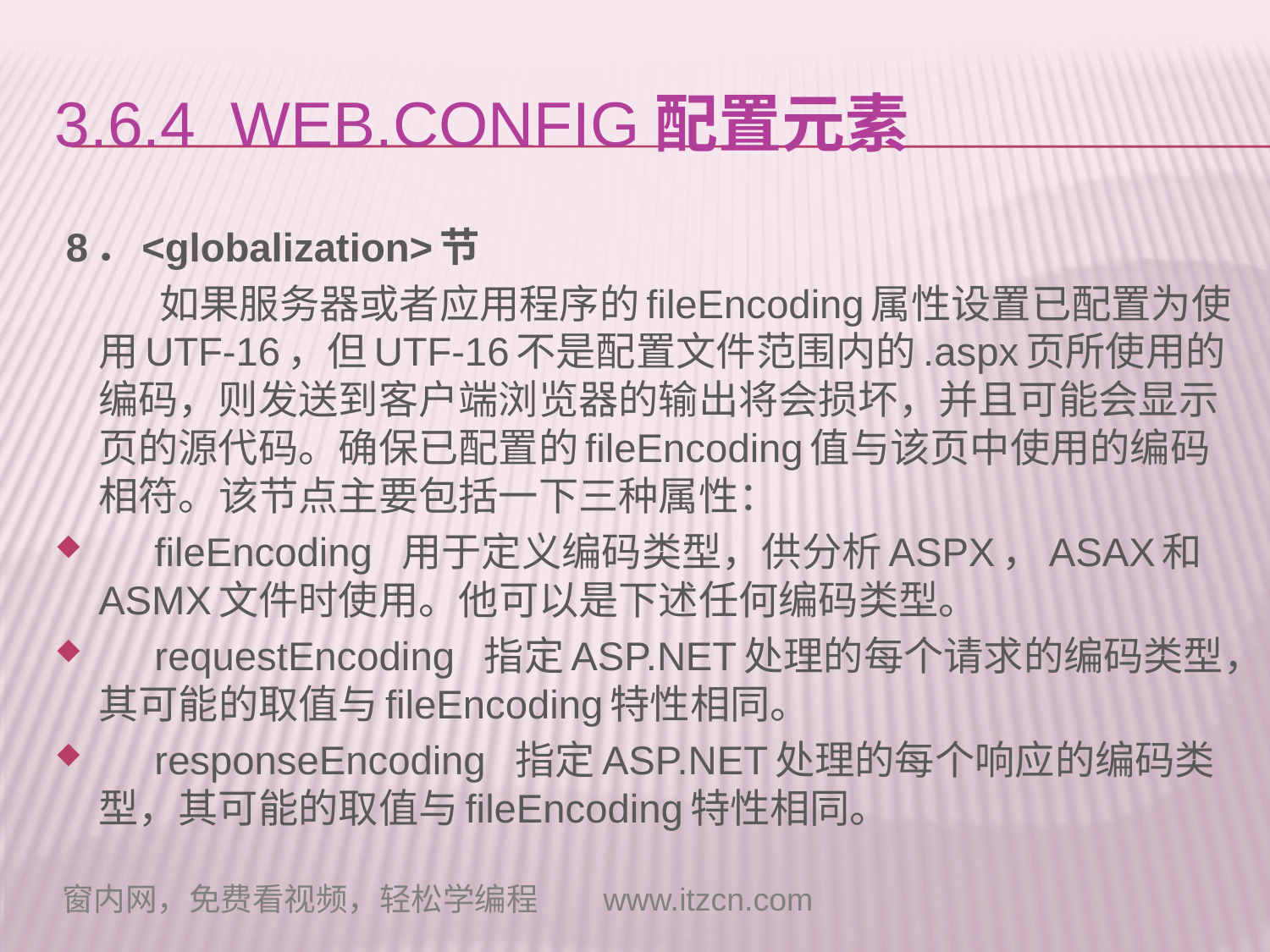

# 3.6.4  Web.config配置元素
 8．<globalization>节
           如果服务器或者应用程序的fileEncoding属性设置已配置为使用UTF-16，但UTF-16不是配置文件范围内的.aspx页所使用的编码，则发送到客户端浏览器的输出将会损坏，并且可能会显示页的源代码。确保已配置的fileEncoding值与该页中使用的编码相符。该节点主要包括一下三种属性：
     fileEncoding  用于定义编码类型，供分析ASPX，ASAX和ASMX文件时使用。他可以是下述任何编码类型。
     requestEncoding  指定ASP.NET处理的每个请求的编码类型，其可能的取值与fileEncoding特性相同。
     responseEncoding  指定ASP.NET处理的每个响应的编码类型，其可能的取值与fileEncoding特性相同。